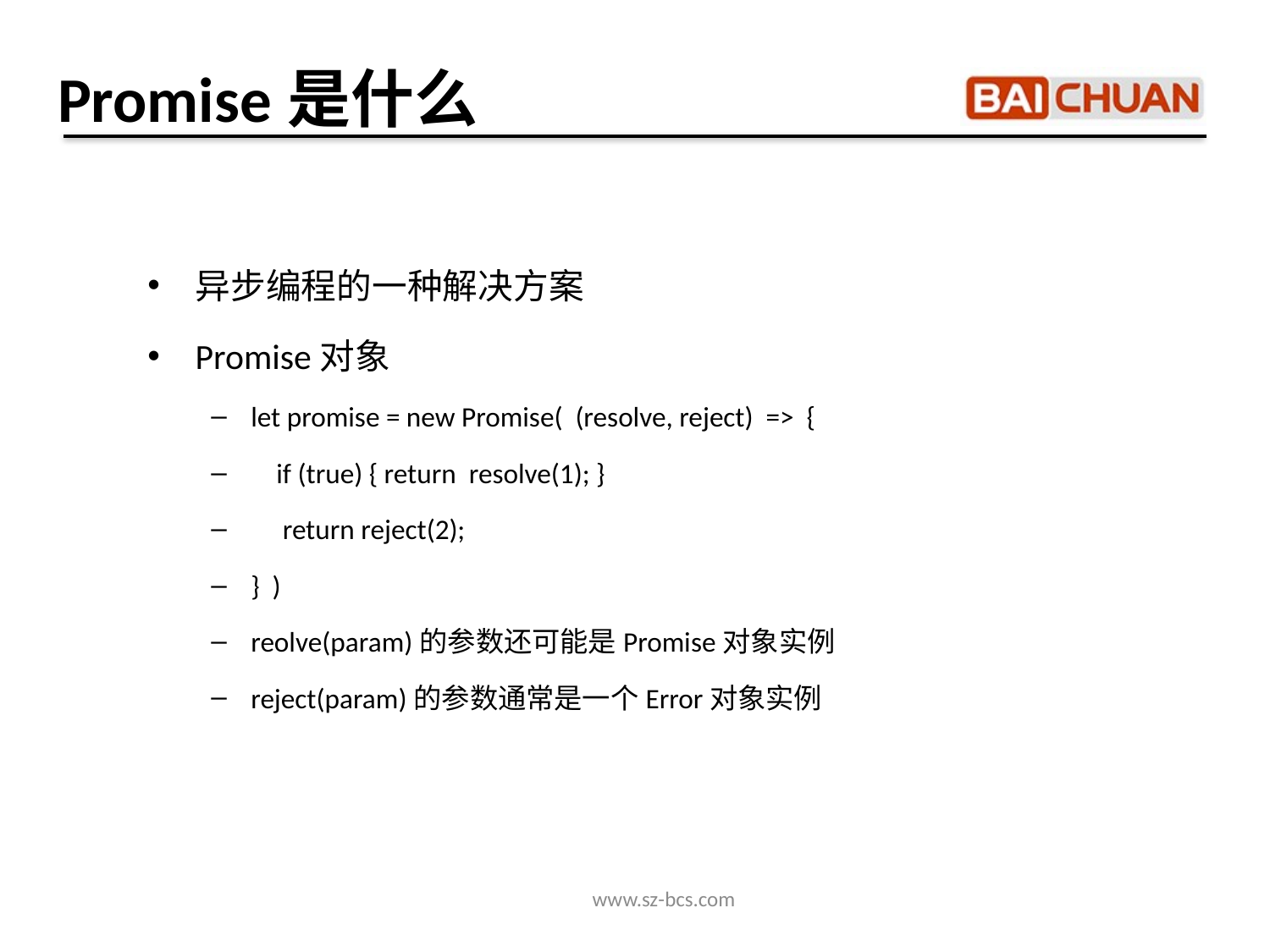

Promise是什么
异步编程的一种解决方案
Promise对象
let promise = new Promise(  (resolve, reject)  =>  {
    if (true) { return  resolve(1); }
     return reject(2);
}  )
reolve(param)的参数还可能是Promise对象实例
reject(param)的参数通常是一个Error对象实例
www.sz-bcs.com